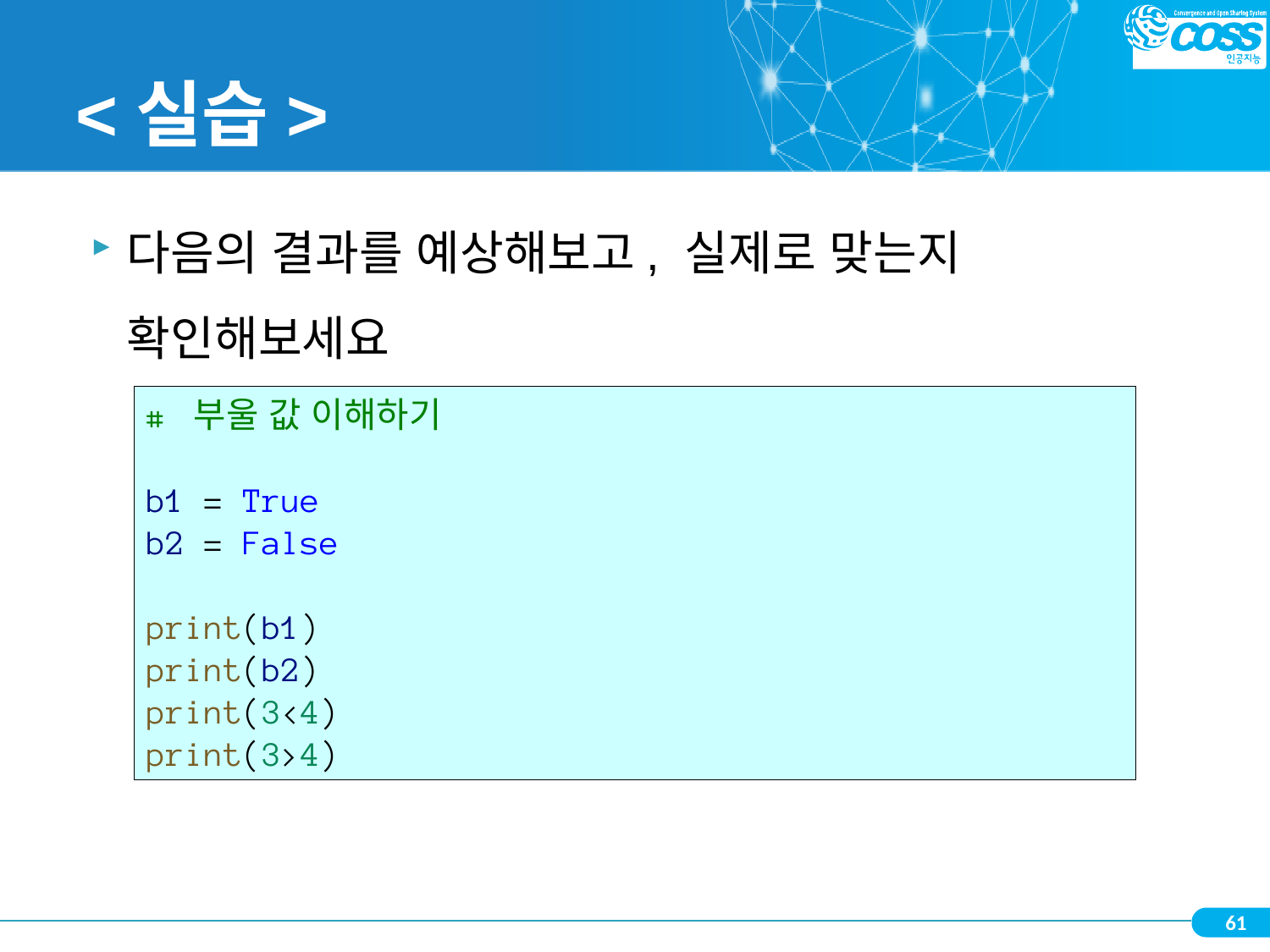

# <실습>
다음의 결과를 예상해보고, 실제로 맞는지 확인해보세요
# 부울 값 이해하기
b1 = True
b2 = False
print(b1)
print(b2)
print(3<4)
print(3>4)